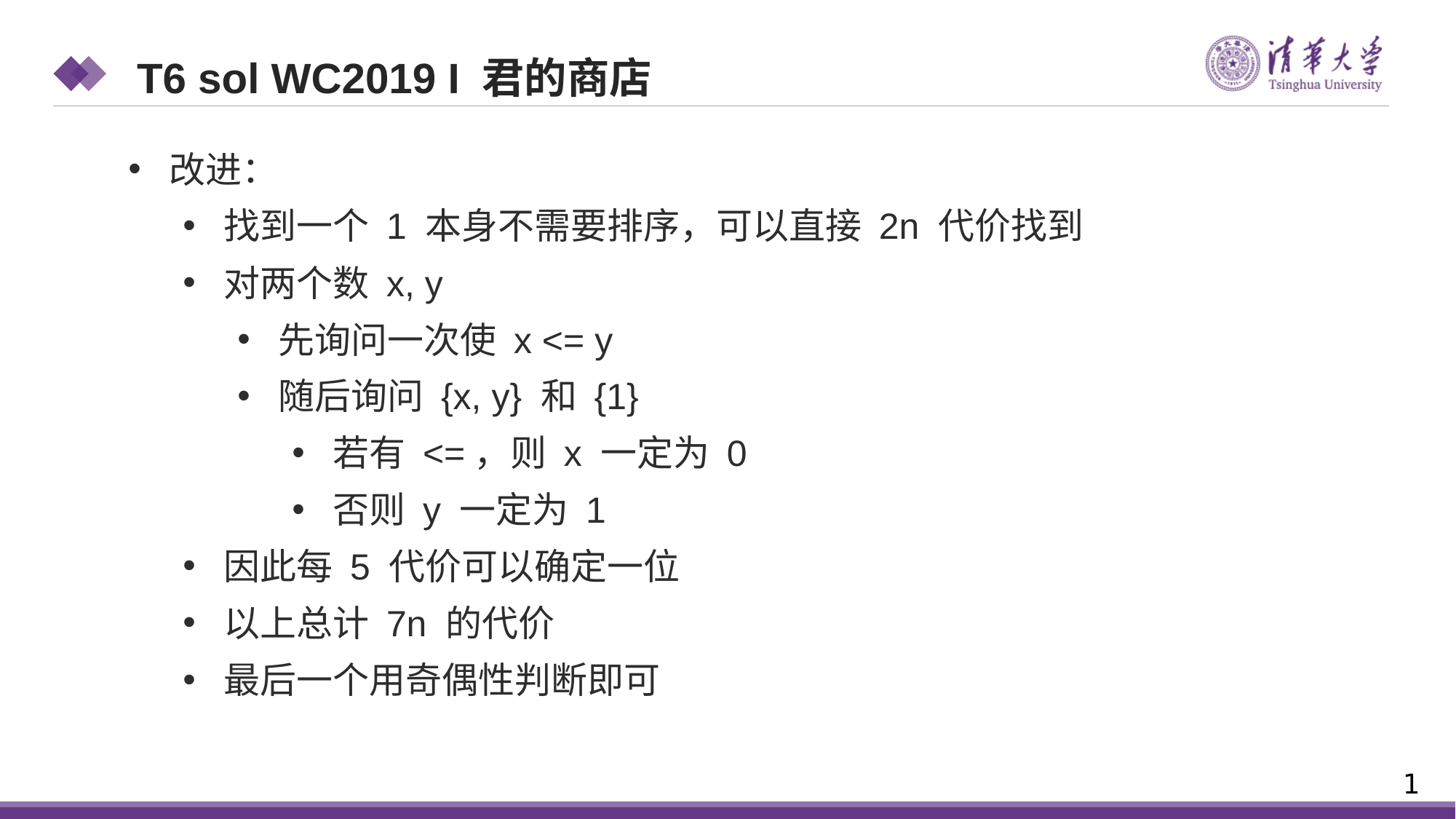

T6 sol WC2019 I 君的商店
改进：
找到一个 1 本身不需要排序，可以直接 2n 代价找到
对两个数 x, y
先询问一次使 x <= y
随后询问 {x, y} 和 {1}
若有 <=，则 x 一定为 0
否则 y 一定为 1
因此每 5 代价可以确定一位
以上总计 7n 的代价
最后一个用奇偶性判断即可

1